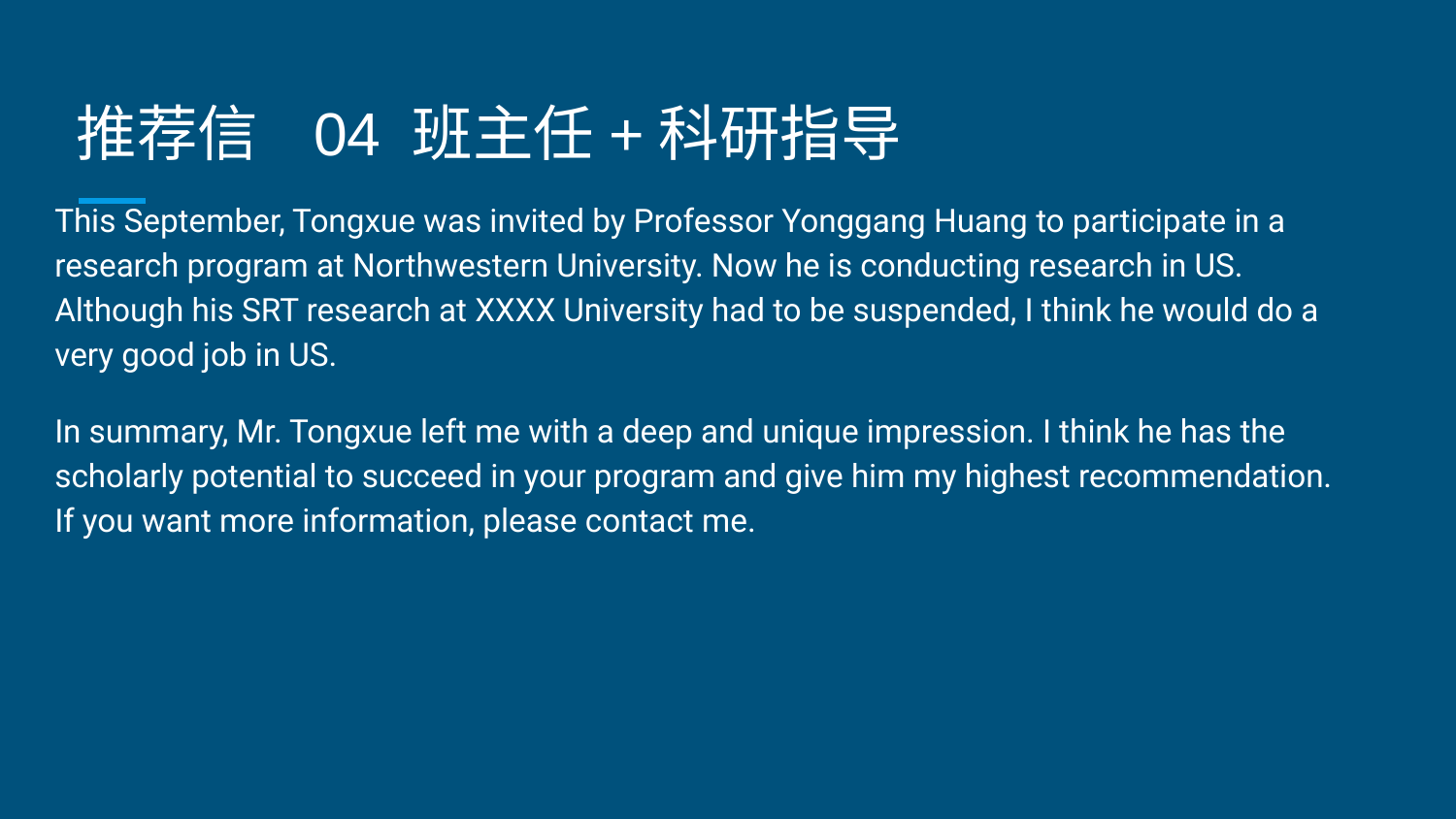

# 推荐信   04 班主任+科研指导
This September, Tongxue was invited by Professor Yonggang Huang to participate in a research program at Northwestern University. Now he is conducting research in US. Although his SRT research at XXXX University had to be suspended, I think he would do a very good job in US.
In summary, Mr. Tongxue left me with a deep and unique impression. I think he has the scholarly potential to succeed in your program and give him my highest recommendation. If you want more information, please contact me.